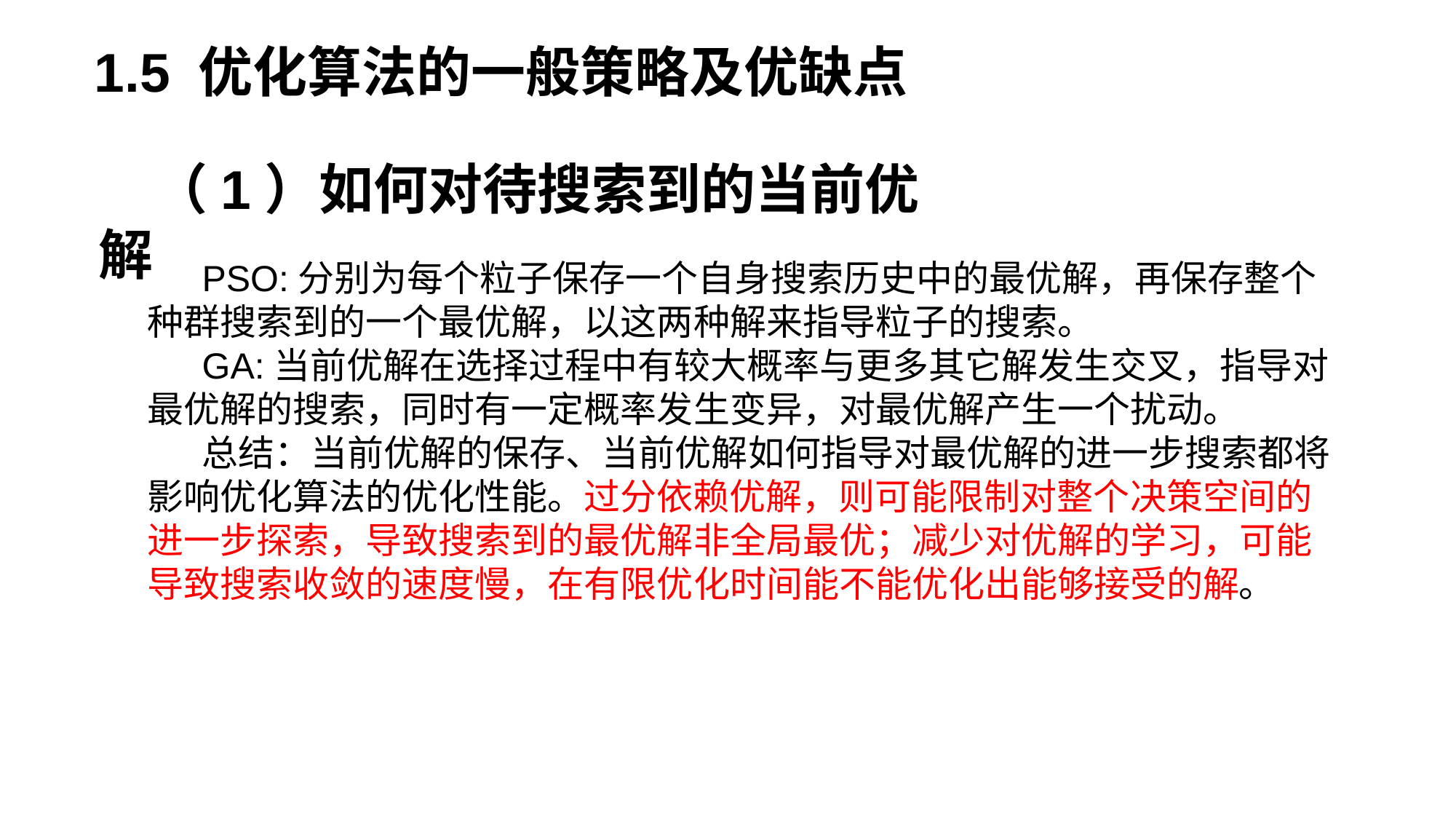

1.5 优化算法的一般策略及优缺点
（1）如何对待搜索到的当前优解
PSO:分别为每个粒子保存一个自身搜索历史中的最优解，再保存整个种群搜索到的一个最优解，以这两种解来指导粒子的搜索。
GA:当前优解在选择过程中有较大概率与更多其它解发生交叉，指导对最优解的搜索，同时有一定概率发生变异，对最优解产生一个扰动。
总结：当前优解的保存、当前优解如何指导对最优解的进一步搜索都将影响优化算法的优化性能。过分依赖优解，则可能限制对整个决策空间的进一步探索，导致搜索到的最优解非全局最优；减少对优解的学习，可能导致搜索收敛的速度慢，在有限优化时间能不能优化出能够接受的解。